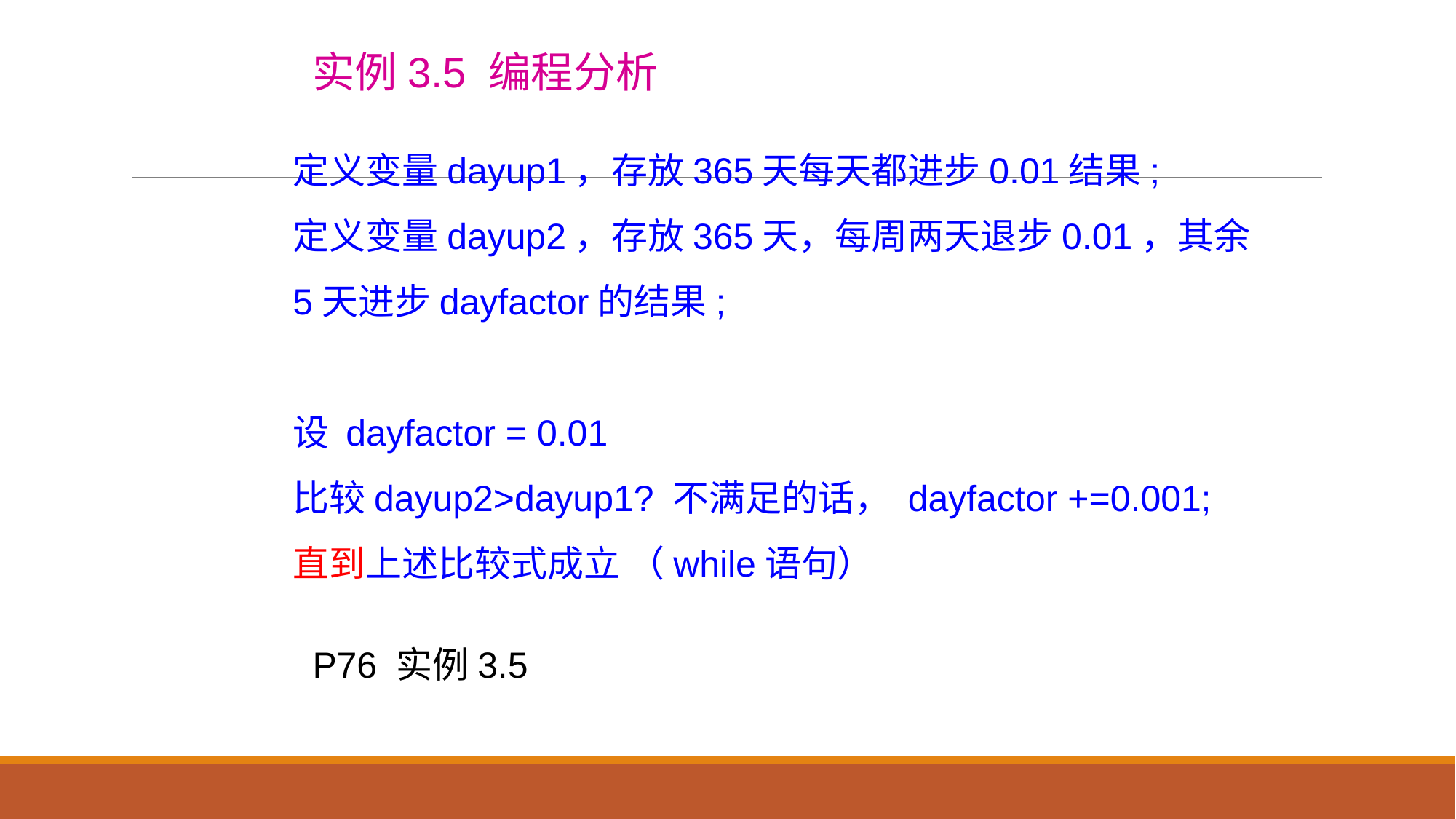

实例3.5 编程分析
定义变量dayup1，存放365天每天都进步0.01结果;
定义变量dayup2，存放365天，每周两天退步0.01，其余5天进步dayfactor的结果;

设 dayfactor = 0.01
比较dayup2>dayup1? 不满足的话， dayfactor +=0.001;
直到上述比较式成立 （while语句）
P76 实例3.5